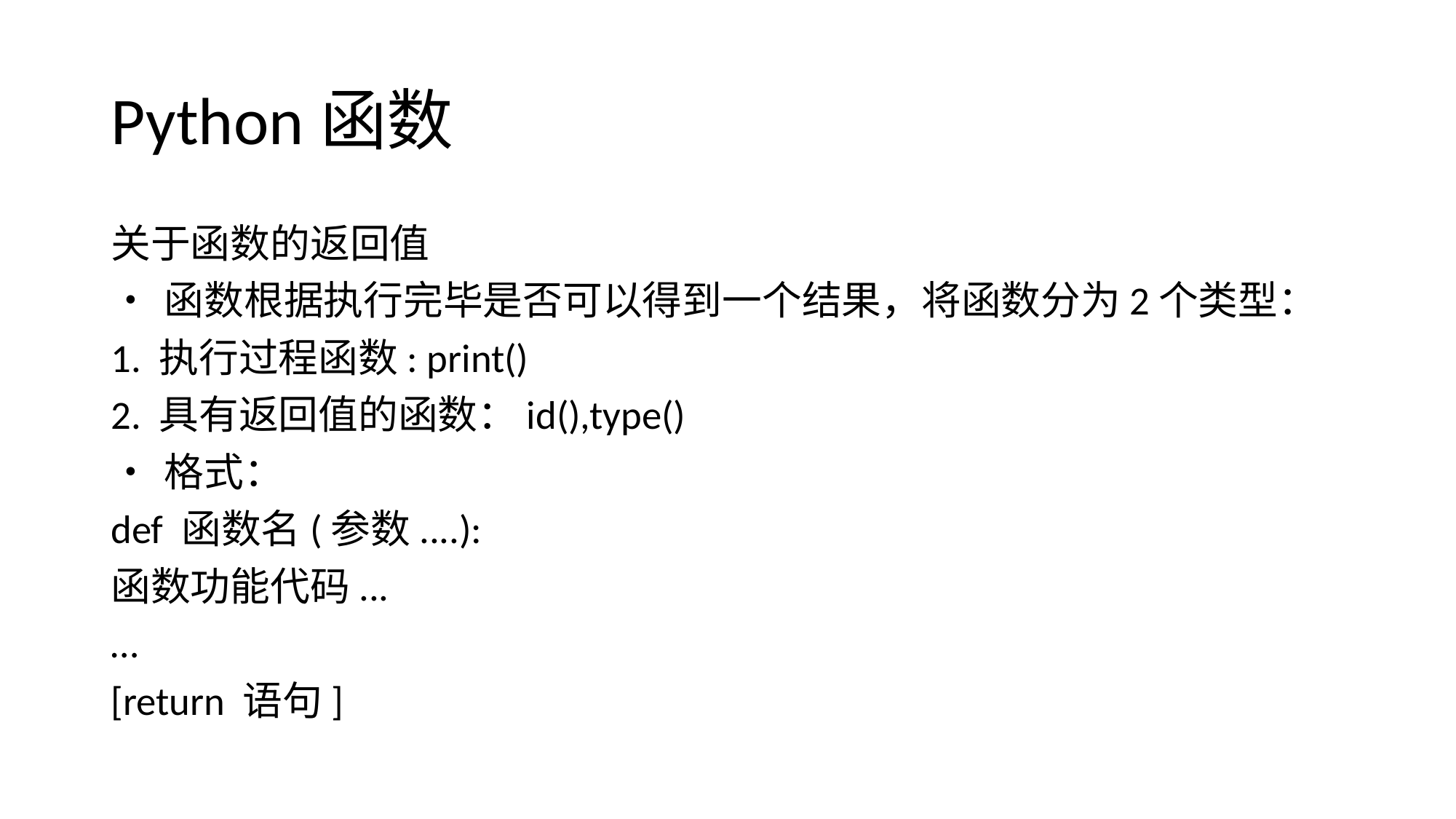

# Python函数
关于函数的返回值
• 函数根据执行完毕是否可以得到一个结果，将函数分为2个类型：
1. 执行过程函数: print()
2. 具有返回值的函数：id(),type()
• 格式：
def 函数名(参数....):
函数功能代码...
…
[return 语句]